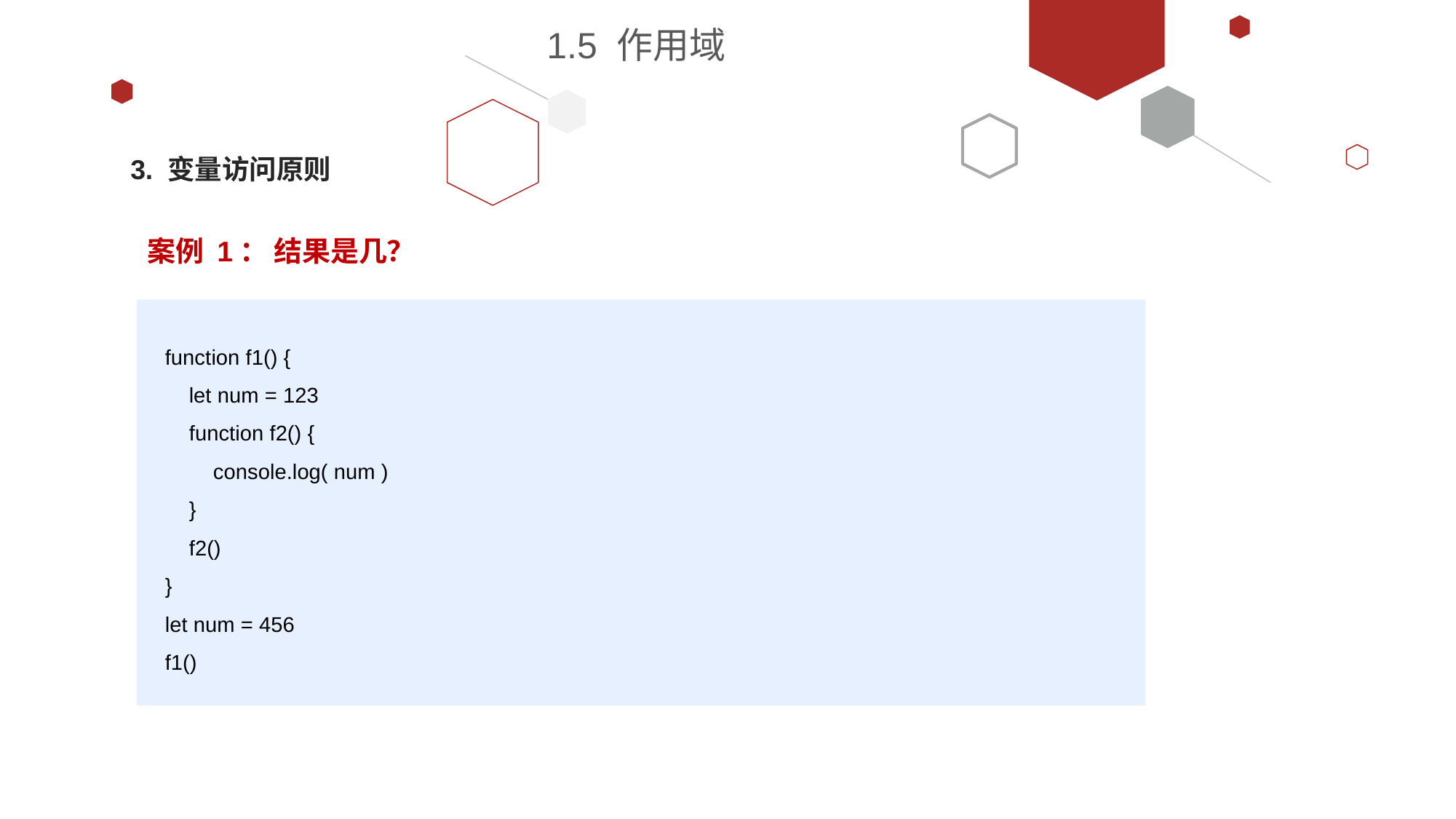

# 1.5 作用域
3. 变量访问原则
案例 1： 结果是几？
function f1() {
    let num = 123
    function f2() {
        console.log( num )
    }
    f2()
}
let num = 456
f1()